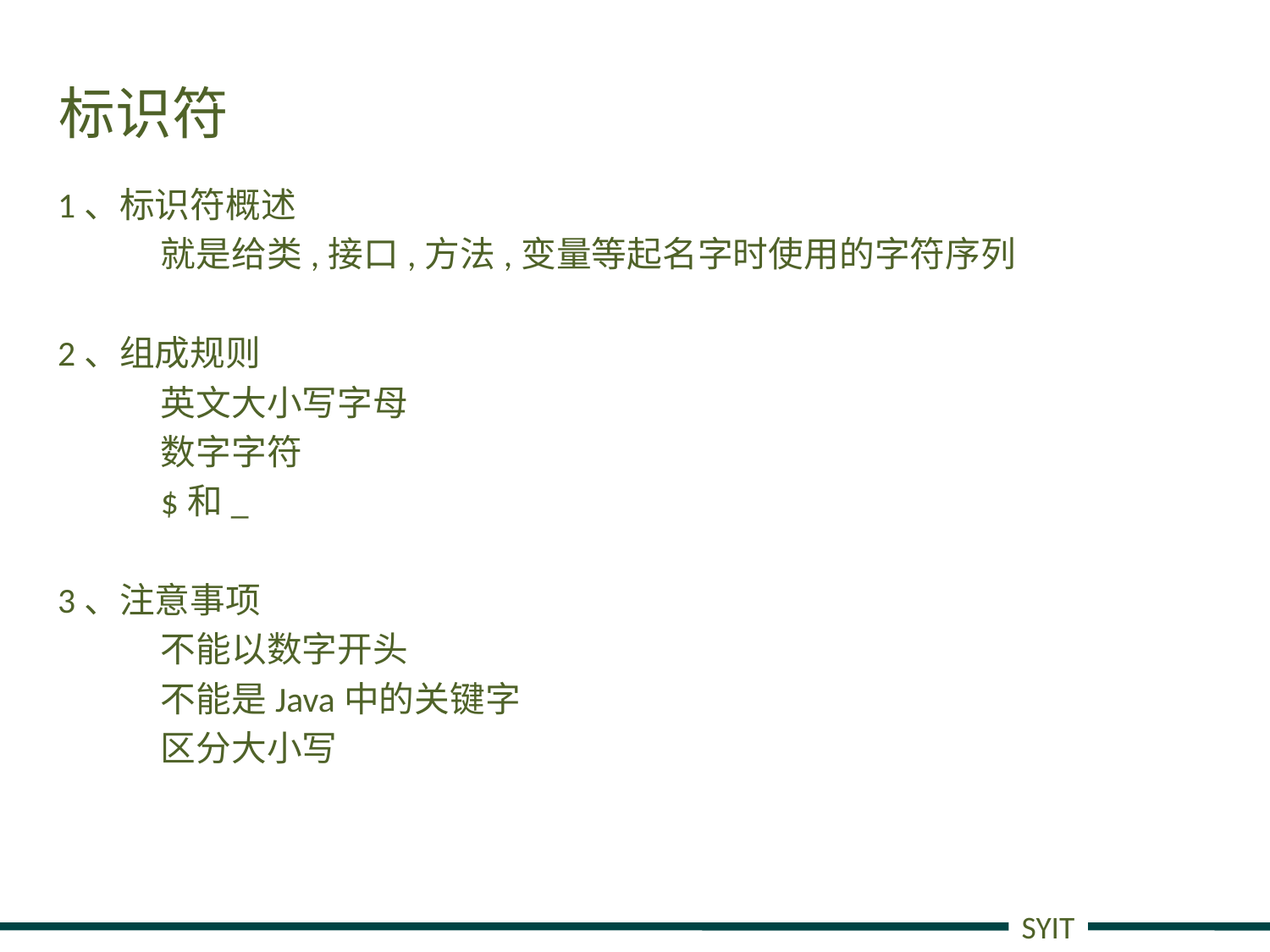

# 标识符
1、标识符概述
	就是给类,接口,方法,变量等起名字时使用的字符序列

2、组成规则
	英文大小写字母
	数字字符
	$和_

3、注意事项
	不能以数字开头
	不能是Java中的关键字
	区分大小写

SYIT